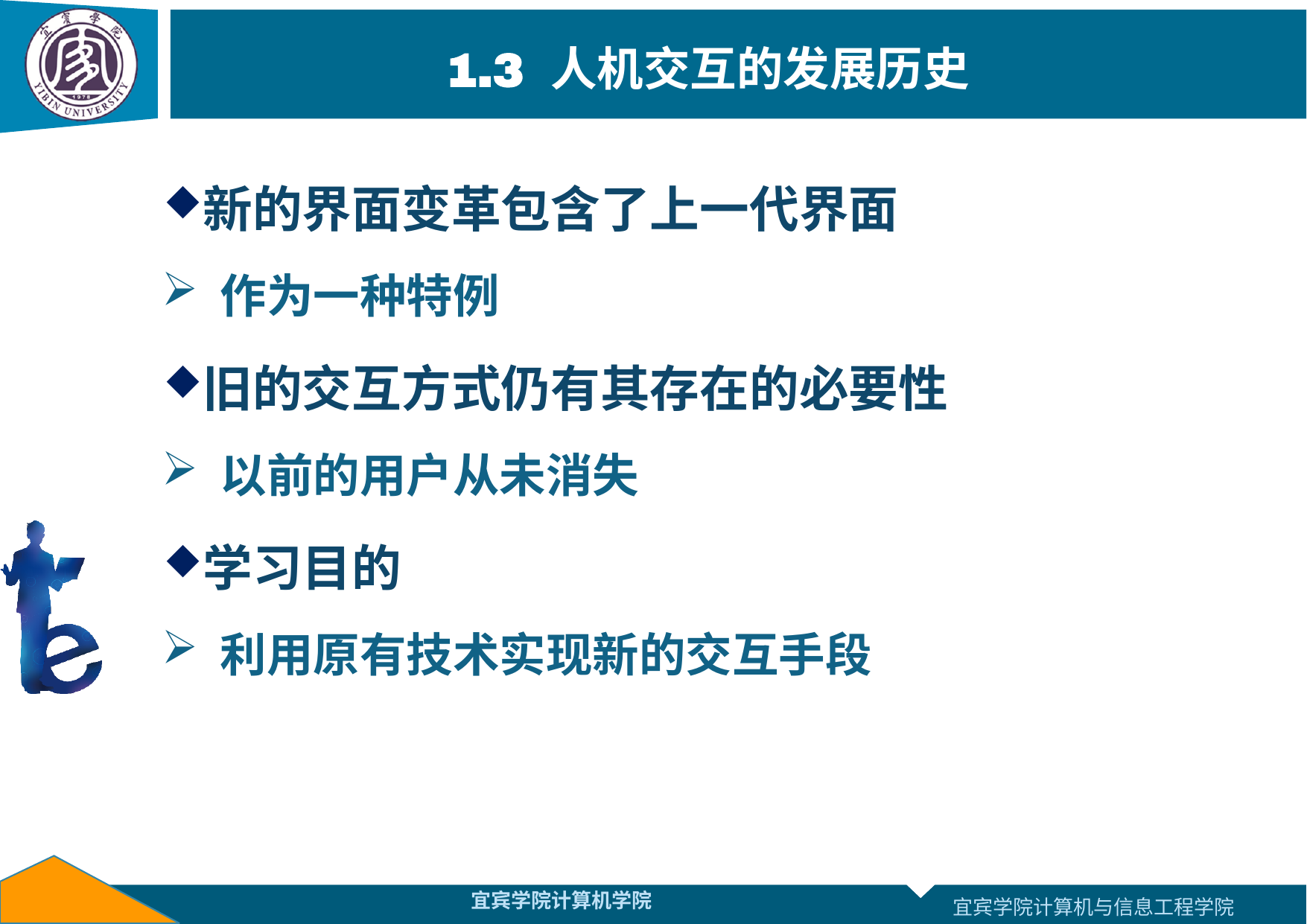

# 1.3 人机交互的发展历史
新的界面变革包含了上一代界面
 作为一种特例
旧的交互方式仍有其存在的必要性
 以前的用户从未消失
学习目的
 利用原有技术实现新的交互手段

14
宜宾学院计算机学院